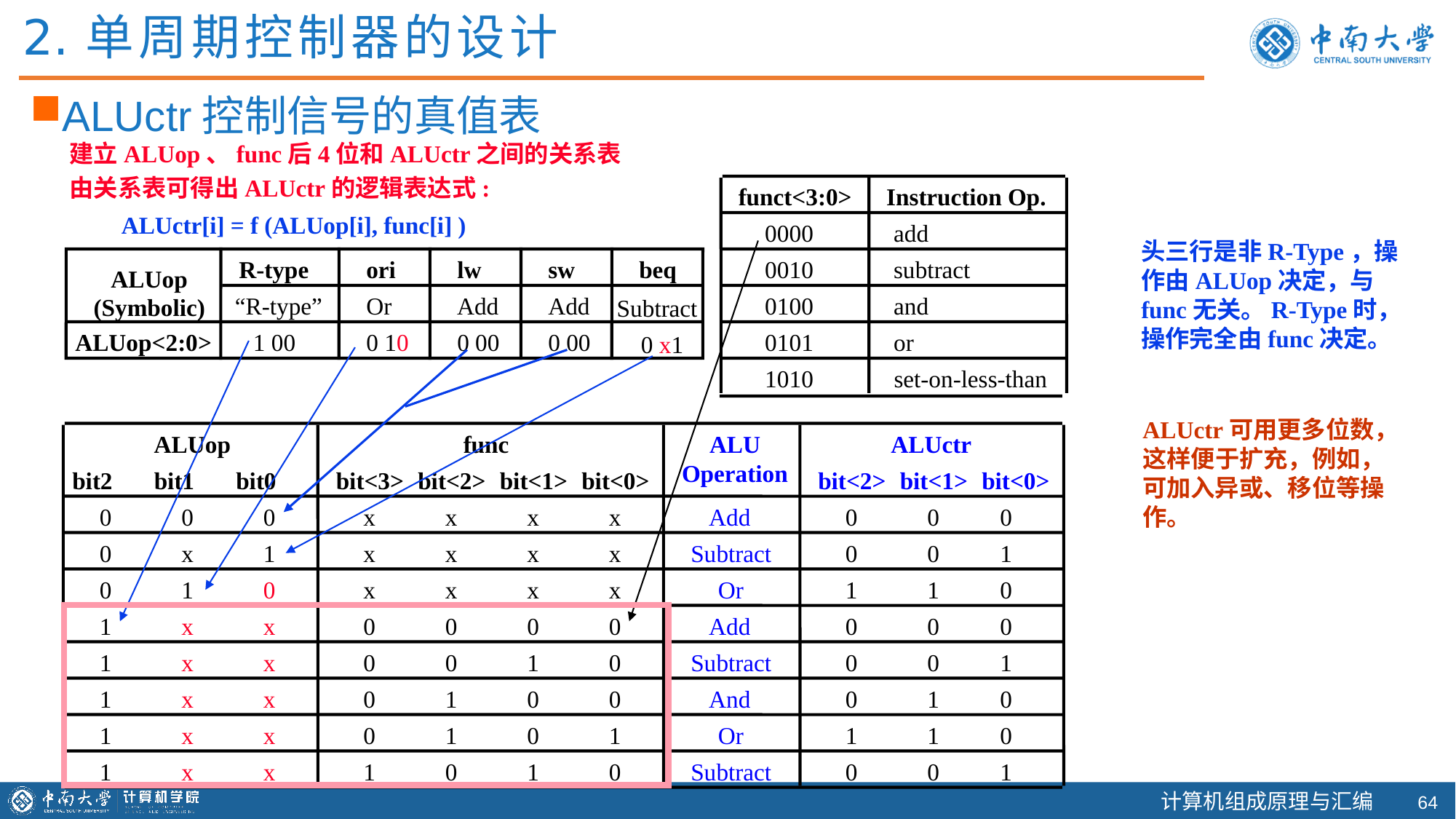

2.单周期控制器的设计

ALUctr控制信号的真值表
建立ALUop、func后4位和ALUctr之间的关系表
由关系表可得出ALUctr的逻辑表达式:

funct<3:0>
Instruction Op.

ALUctr[i] = f (ALUop[i], func[i] )

0000
add
头三行是非R-Type，操作由ALUop决定，与func无关。R-Type时，操作完全由func决定。

R-type
ori
lw
sw
beq
ALUop
(Symbolic)

“R-type”
Or
Add
Add
Subtract
ALUop<2:0>

1 00
0 10
0 00
0 00
 0 x1

0010
subtract

0100
and

0101
or

1010
set-on-less-than

ALUctr可用更多位数，这样便于扩充，例如，可加入异或、移位等操作。

ALUop
func
ALU
Operation
ALUctr

bit2
bit1
bit0
bit<3>
bit<2>
bit<1>
bit<0>
bit<2>
bit<1>
bit<0>

0
0
0
x
x
x
x
Add
0
0
0

0
x
1
x
x
x
x
Subtract
0
0
1

0
1
0
x
x
x
x
Or
1
1
0

1
x
x
0
0
0
0
Add
0
0
0

1
x
x
0
0
1
0
Subtract
0
0
1

1
x
x
0
1
0
0
And
0
1
0

1
x
x
0
1
0
1
Or
1
1
0

1
x
x
1
0
1
0
Subtract
0
0
1

64